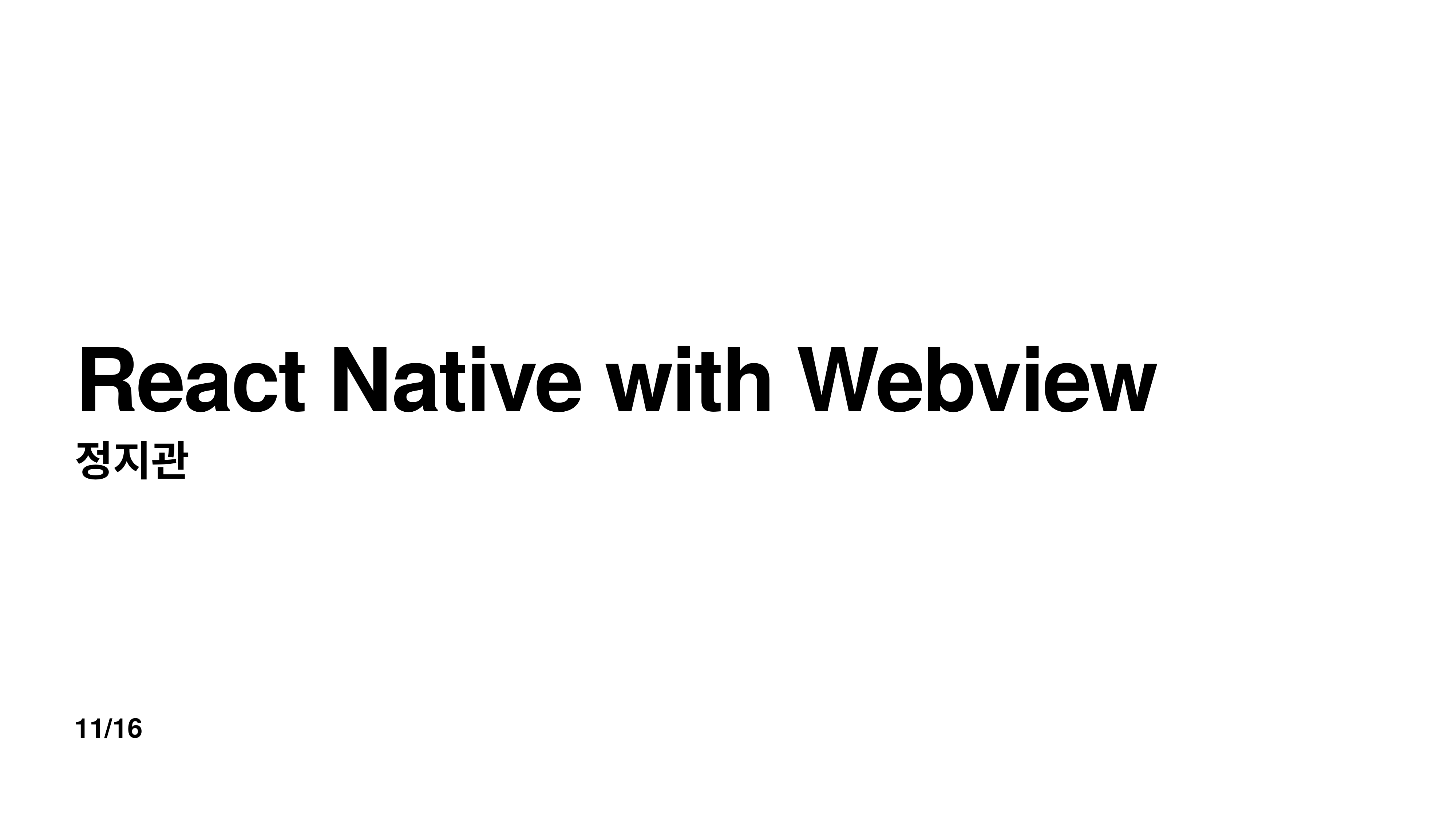

# React Native with Webview
정지관
11/16